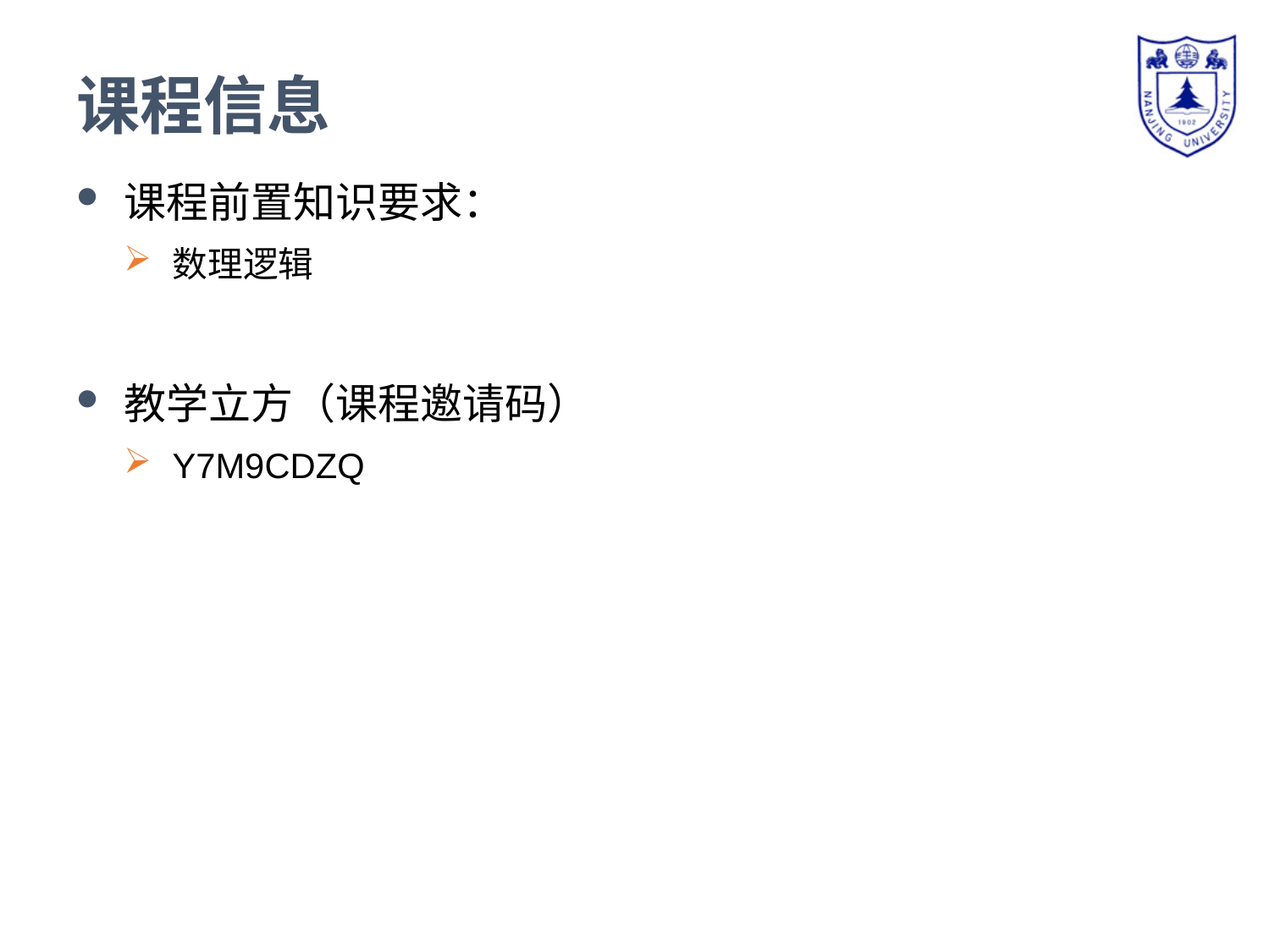

# 课程信息
课程前置知识要求：
数理逻辑

教学立方（课程邀请码）
Y7M9CDZQ

2